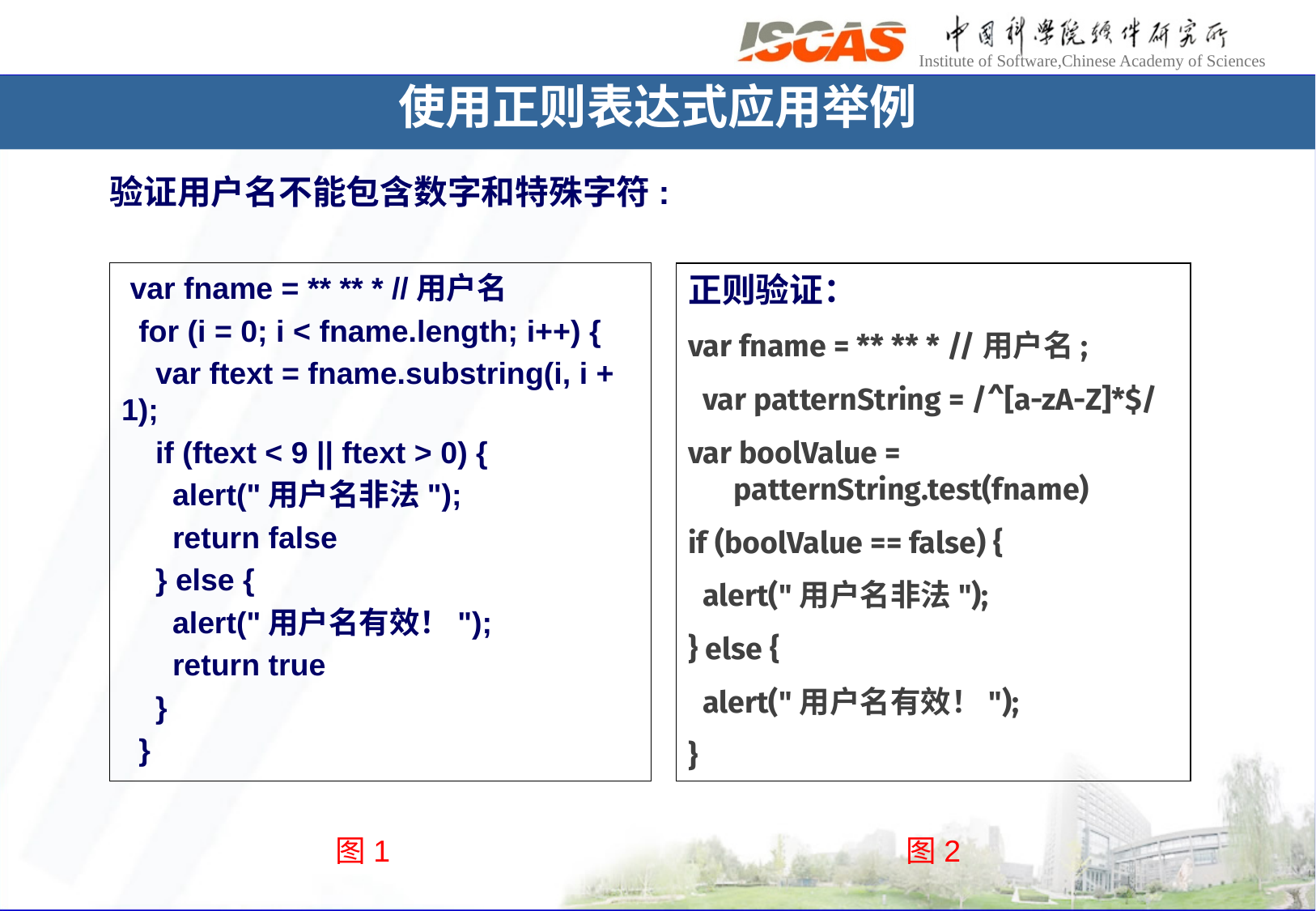

使用正则表达式应用举例
验证用户名不能包含数字和特殊字符:
正则验证：
var fname = ** ** * //用户名;
  var patternString = /^[a-zA-Z]*$/
var boolValue = patternString.test(fname)
if (boolValue == false) {
  alert("用户名非法");
} else {
  alert("用户名有效！");
}
 var fname = ** ** * //用户名
  for (i = 0; i < fname.length; i++) {
    var ftext = fname.substring(i, i + 1);
    if (ftext < 9 || ftext > 0) {
      alert("用户名非法");
      return false
    } else {
      alert("用户名有效！");
      return true
    }
  }
图1
图2